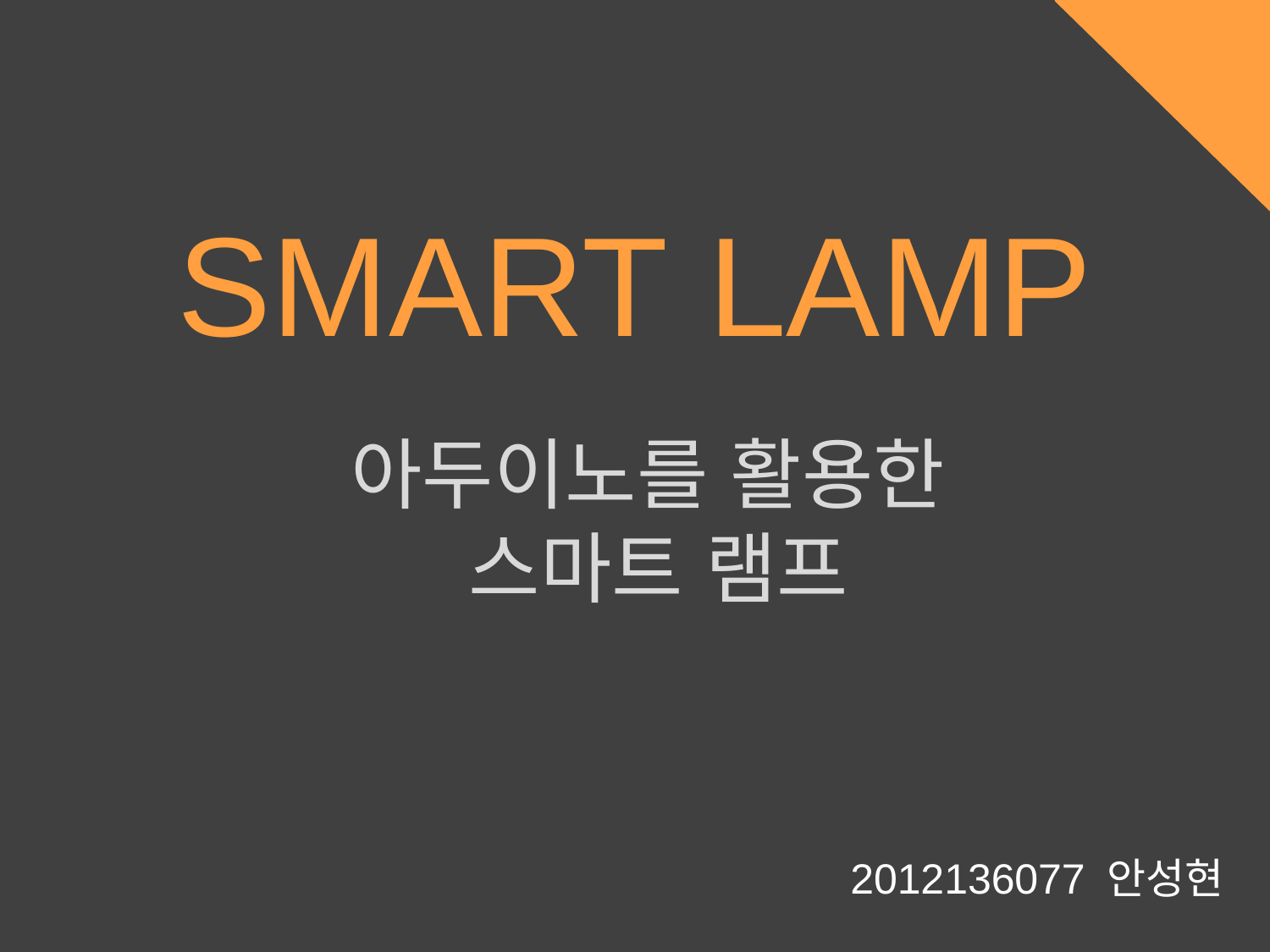

# SMART LAMP
아두이노를 활용한
스마트 램프

2012136077 안성현